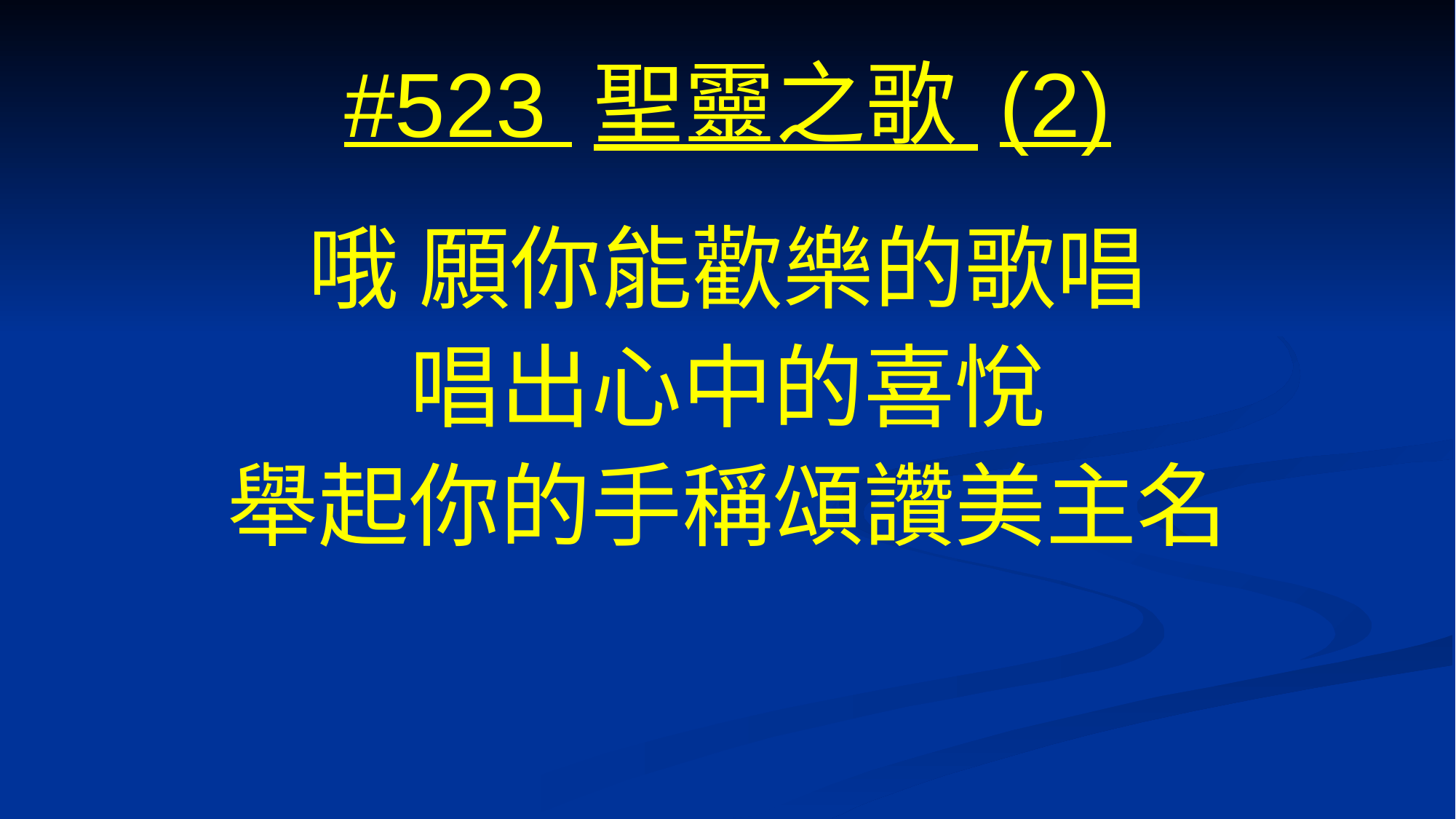

# #523 聖靈之歌 (2)
哦 願你能歡樂的歌唱
唱出心中的喜悅
舉起你的手稱頌讚美主名